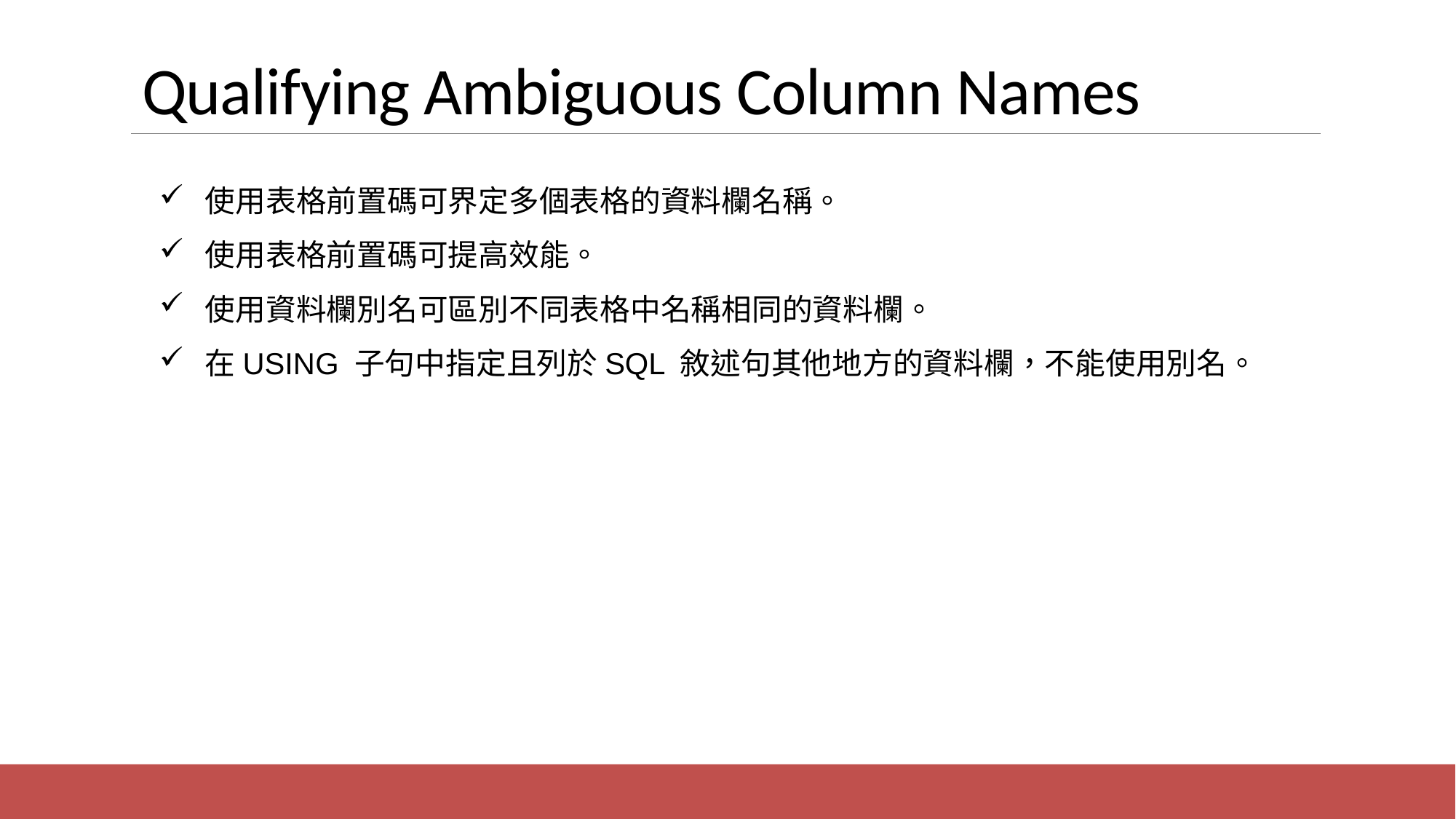

# Qualifying Ambiguous Column Names
  使用表格前置碼可界定多個表格的資料欄名稱。
  使用表格前置碼可提高效能。
  使用資料欄別名可區別不同表格中名稱相同的資料欄。
  在USING 子句中指定且列於SQL 敘述句其他地方的資料欄，不能使用別名。